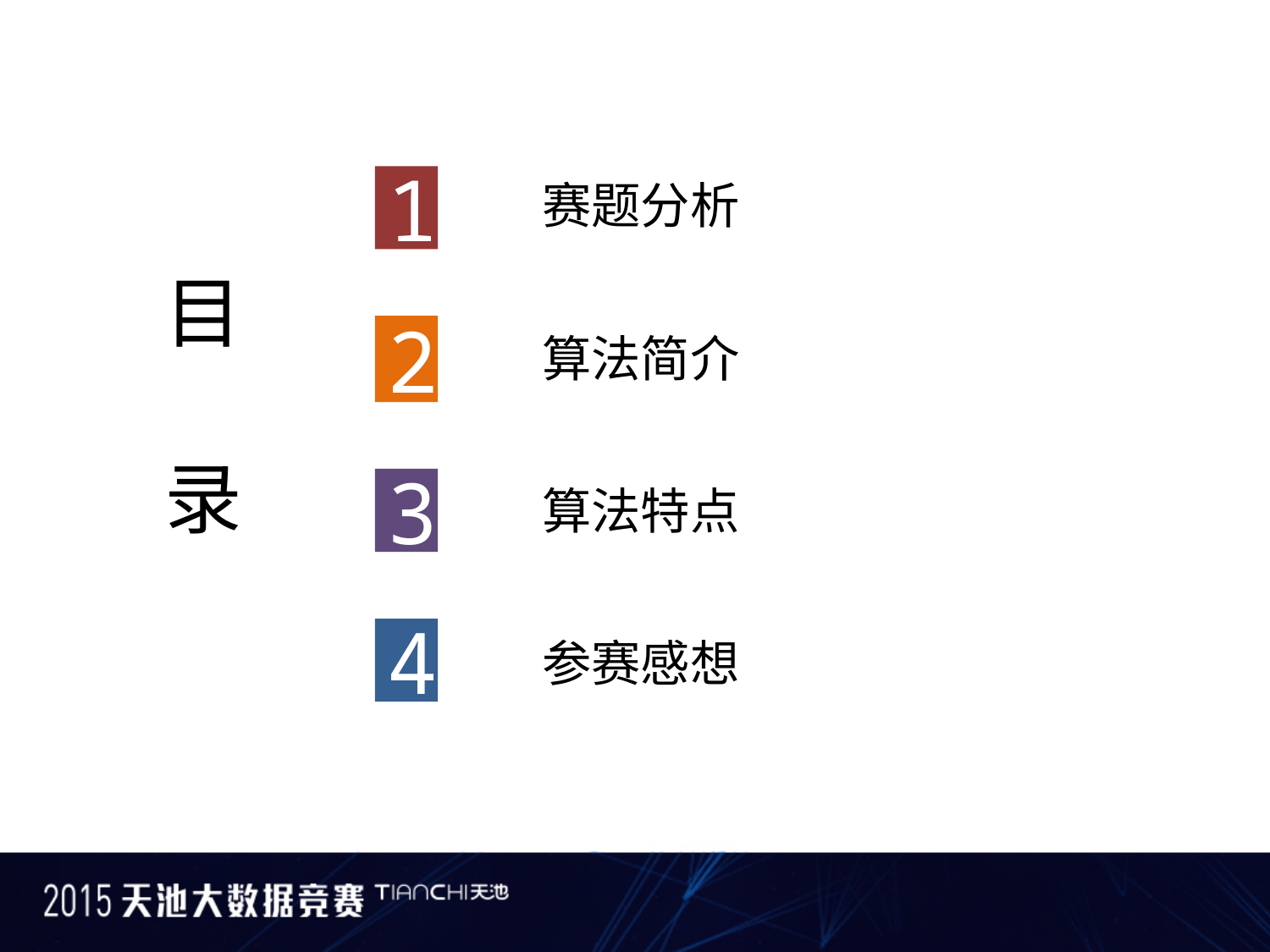

1
赛题分析
目
   录
2
算法简介
3
算法特点
4
参赛感想